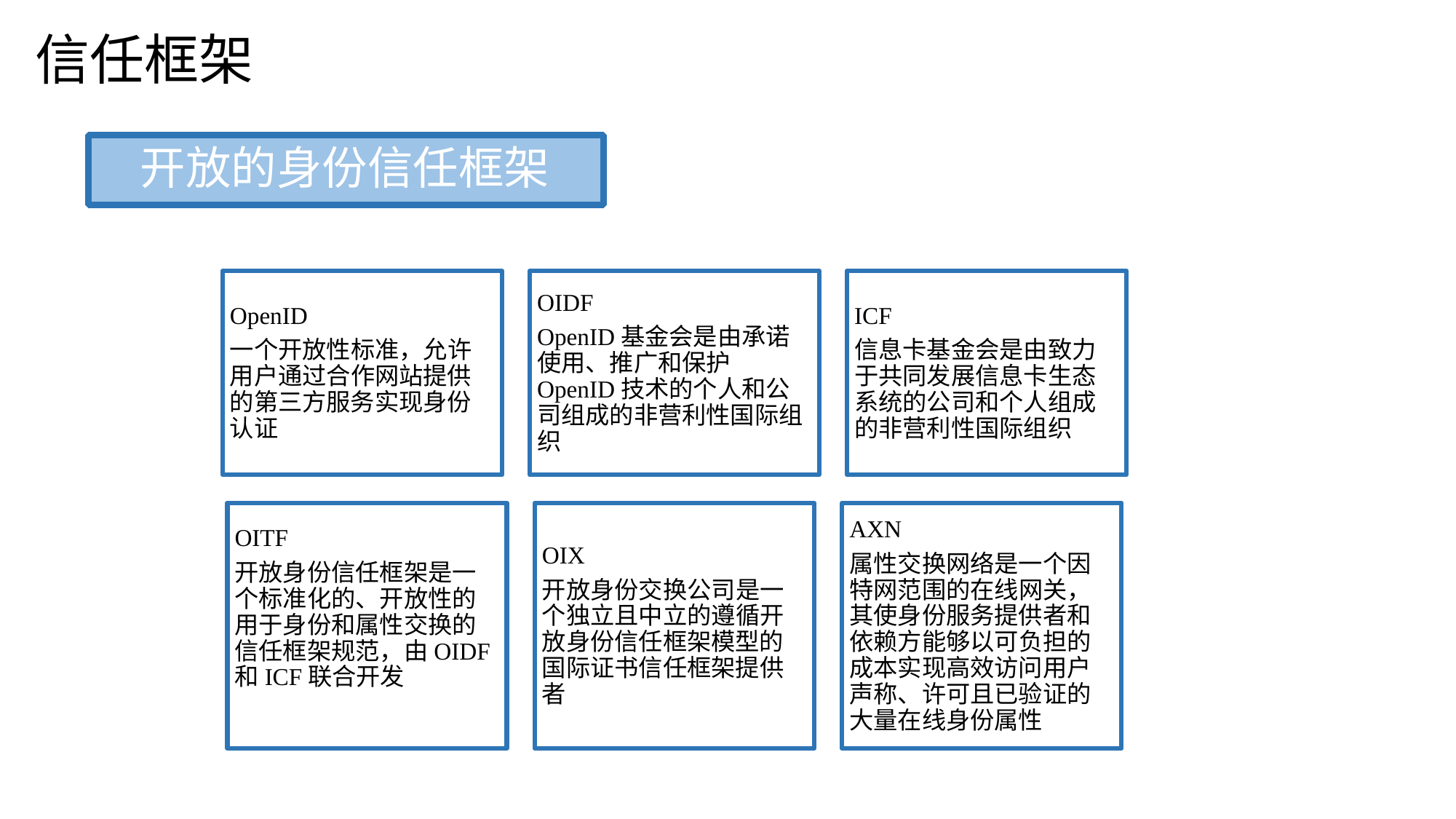

信任框架
开放的身份信任框架
OpenID
一个开放性标准，允许用户通过合作网站提供的第三方服务实现身份认证
OIDF
OpenID基金会是由承诺使用、推广和保护OpenID技术的个人和公司组成的非营利性国际组织
ICF
信息卡基金会是由致力于共同发展信息卡生态系统的公司和个人组成的非营利性国际组织
OITF
开放身份信任框架是一个标准化的、开放性的用于身份和属性交换的信任框架规范，由OIDF和ICF联合开发

OIX
开放身份交换公司是一个独立且中立的遵循开放身份信任框架模型的国际证书信任框架提供者
AXN
属性交换网络是一个因特网范围的在线网关，其使身份服务提供者和依赖方能够以可负担的成本实现高效访问用户声称、许可且已验证的大量在线身份属性